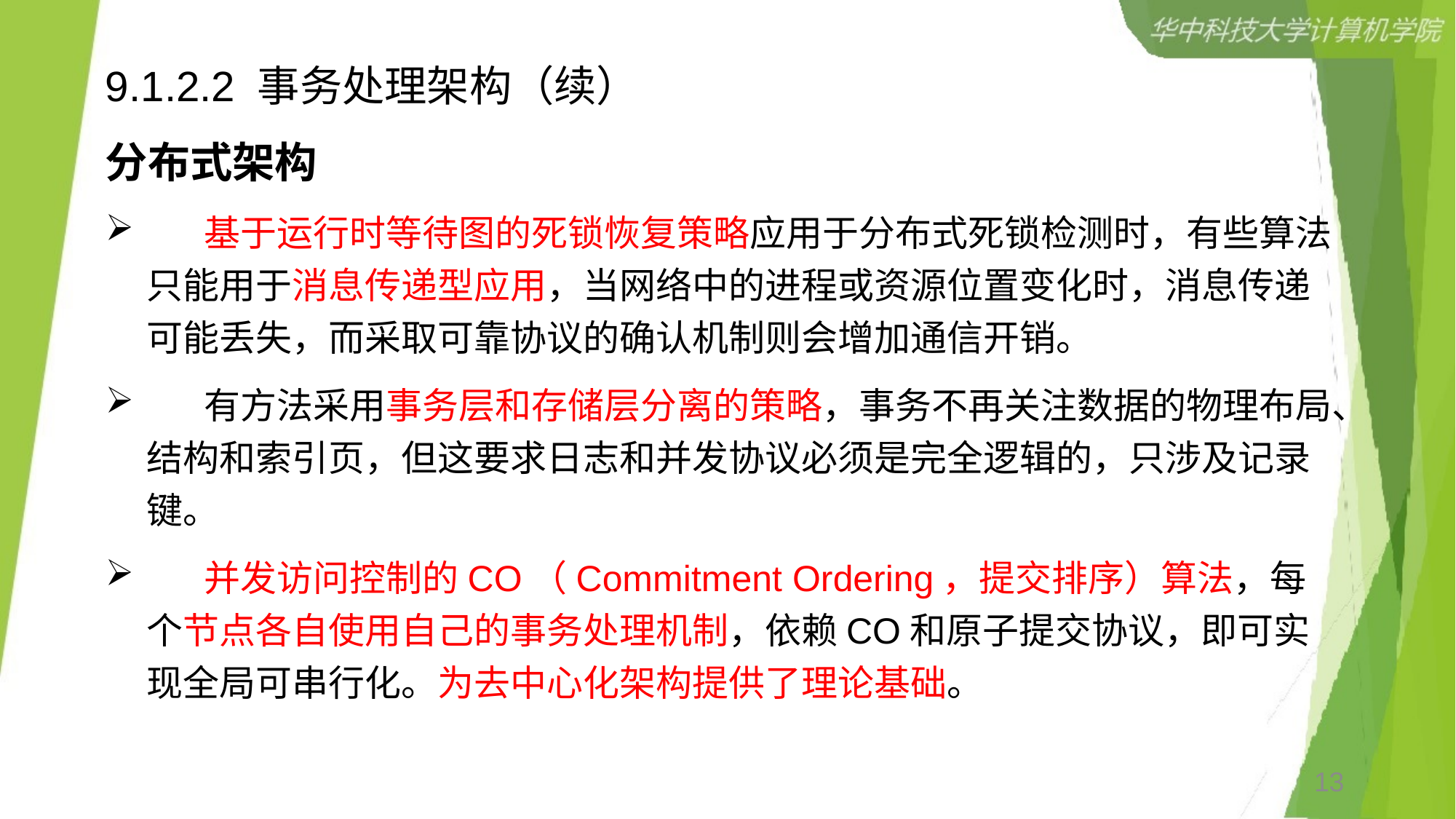

9.1.2.2 事务处理架构（续）
分布式架构
      基于运行时等待图的死锁恢复策略应用于分布式死锁检测时，有些算法只能用于消息传递型应用，当网络中的进程或资源位置变化时，消息传递可能丢失，而采取可靠协议的确认机制则会增加通信开销。
      有方法采用事务层和存储层分离的策略，事务不再关注数据的物理布局、结构和索引页，但这要求日志和并发协议必须是完全逻辑的，只涉及记录键。
      并发访问控制的CO（Commitment Ordering，提交排序）算法，每个节点各自使用自己的事务处理机制，依赖CO和原子提交协议，即可实现全局可串行化。为去中心化架构提供了理论基础。
13